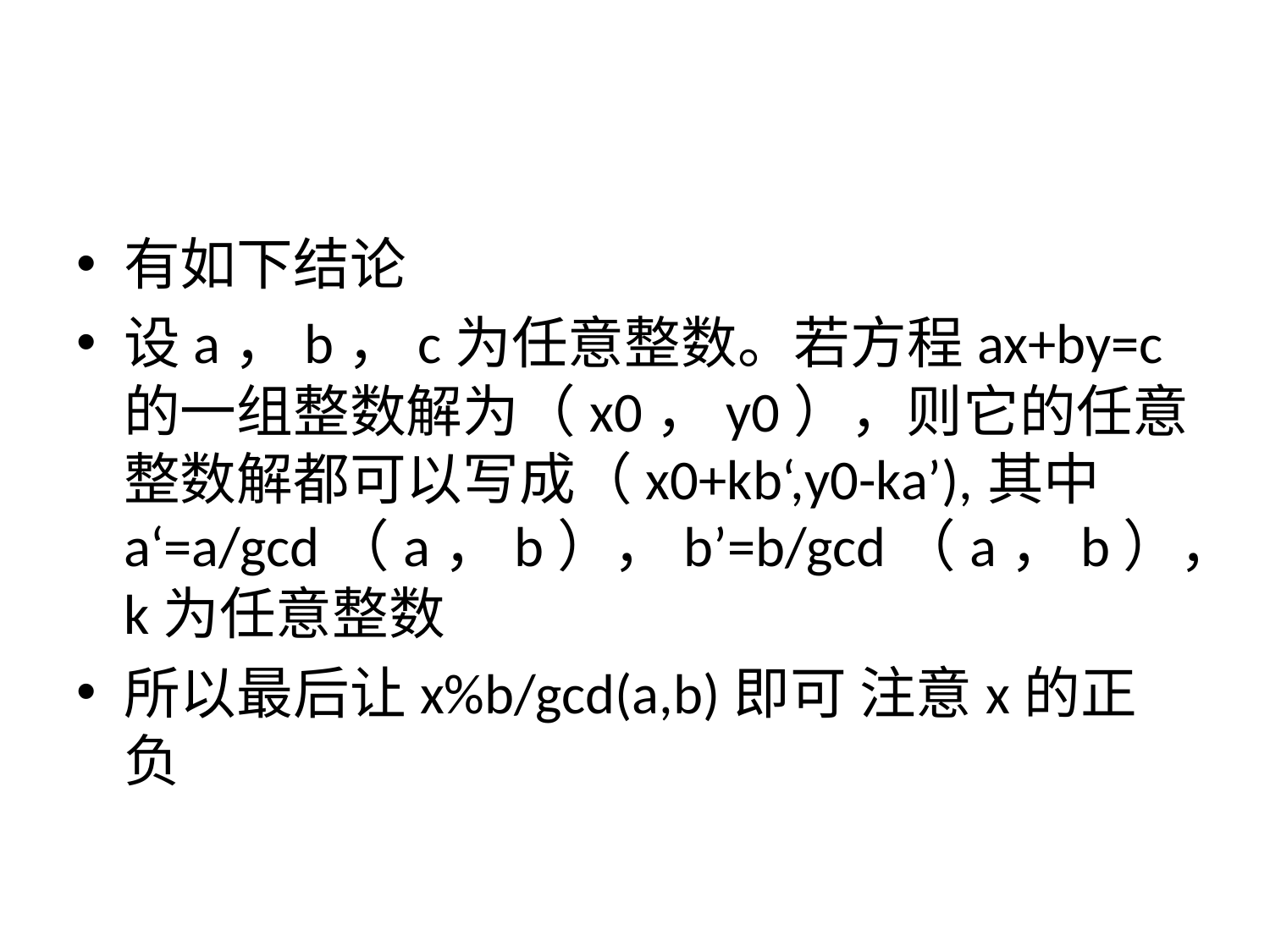

#
有如下结论
设a，b，c为任意整数。若方程ax+by=c的一组整数解为（x0，y0），则它的任意整数解都可以写成（x0+kb‘,y0-ka’),其中a‘=a/gcd（a，b），b’=b/gcd（a，b），k为任意整数
所以最后让x%b/gcd(a,b)即可 注意x的正负